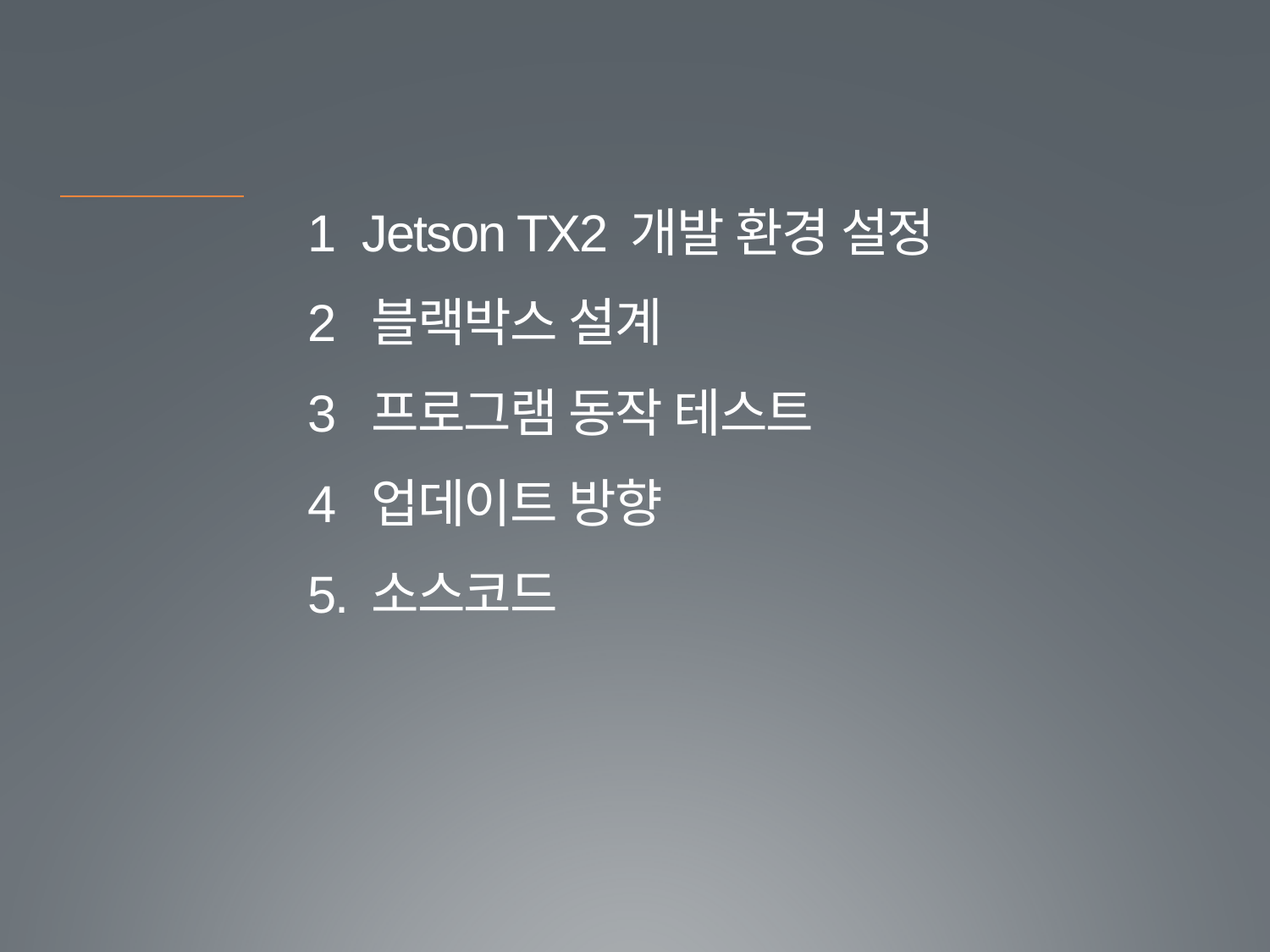

1  Jetson TX2 개발 환경 설정
2  블랙박스 설계
3  프로그램 동작 테스트
4  업데이트 방향
5. 소스코드